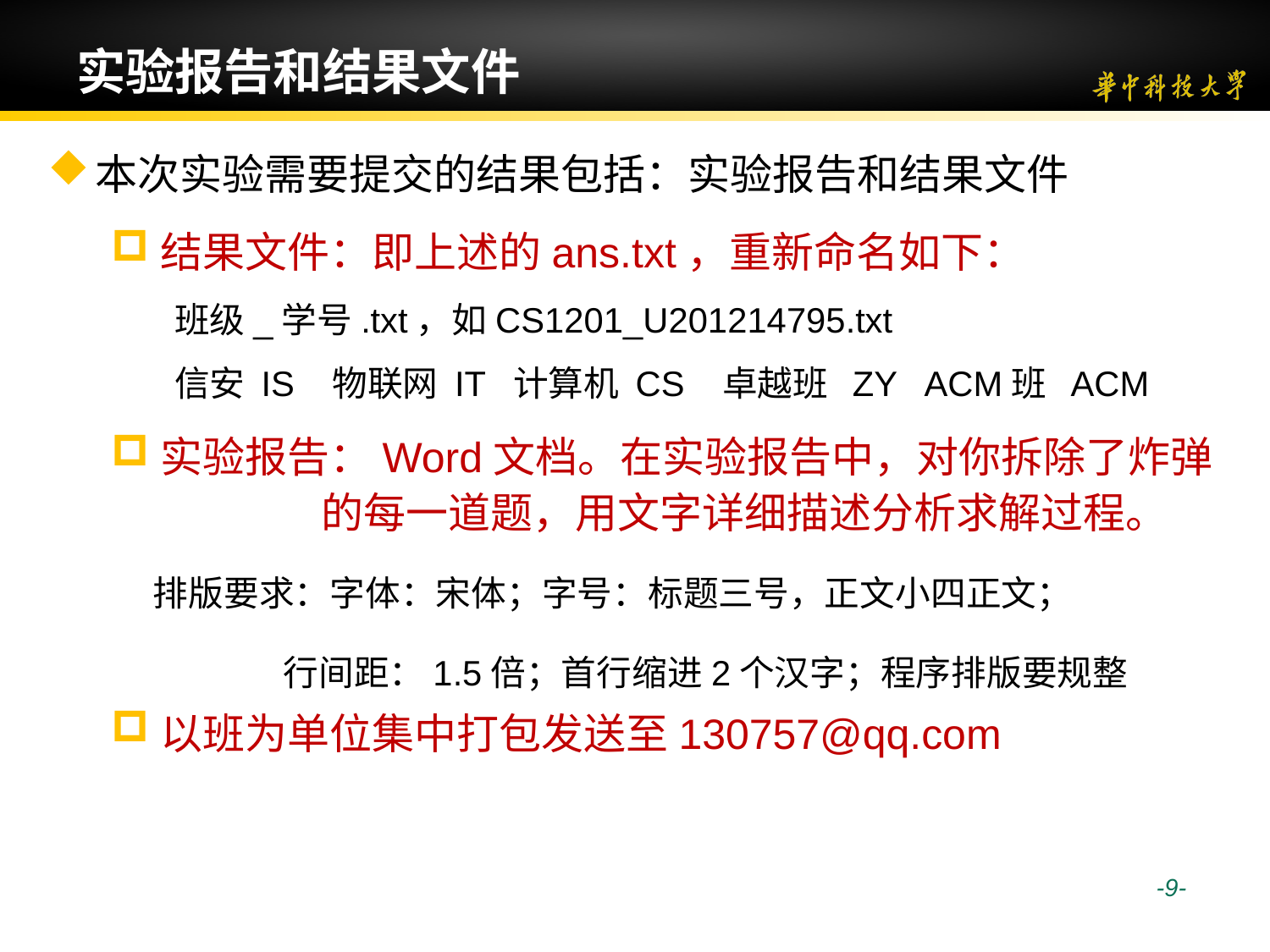

# 实验报告和结果文件
本次实验需要提交的结果包括：实验报告和结果文件
结果文件：即上述的ans.txt，重新命名如下：
       班级_学号.txt，如CS1201_U201214795.txt
       信安 IS   物联网 IT  计算机 CS   卓越班  ZY   ACM班  ACM
实验报告：Word文档。在实验报告中，对你拆除了炸弹
                     的每一道题，用文字详细描述分析求解过程。
          排版要求：字体：宋体；字号：标题三号，正文小四正文；
                             行间距：1.5倍；首行缩进2个汉字；程序排版要规整
以班为单位集中打包发送至130757@qq.com

 -9-